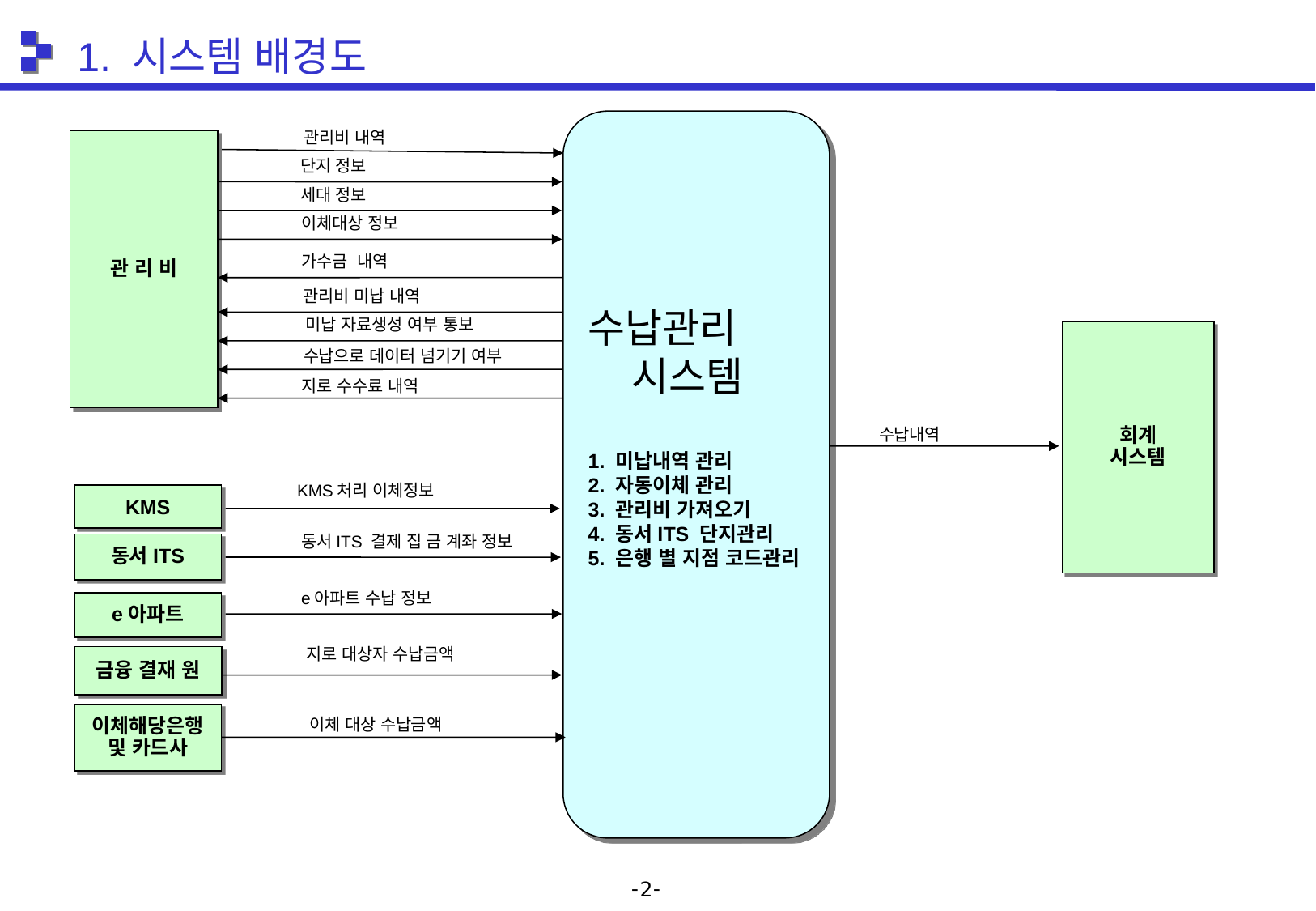

1. 시스템 배경도
수납관리
   시스템

1. 미납내역 관리
2. 자동이체 관리
3. 관리비 가져오기
4. 동서ITS 단지관리
5. 은행 별 지점 코드관리

관리비 내역
관 리 비

단지 정보
세대 정보

이체대상 정보

가수금  내역

관리비 미납 내역
미납 자료생성 여부 통보

회계
시스템
수납으로 데이터 넘기기 여부

지로 수수료 내역

수납내역

KMS처리 이체정보
KMS

동서ITS 결제 집 금 계좌 정보
동서ITS

e아파트 수납 정보
e아파트

지로 대상자 수납금액
금융 결재 원

이체해당은행
및 카드사
이체 대상 수납금액